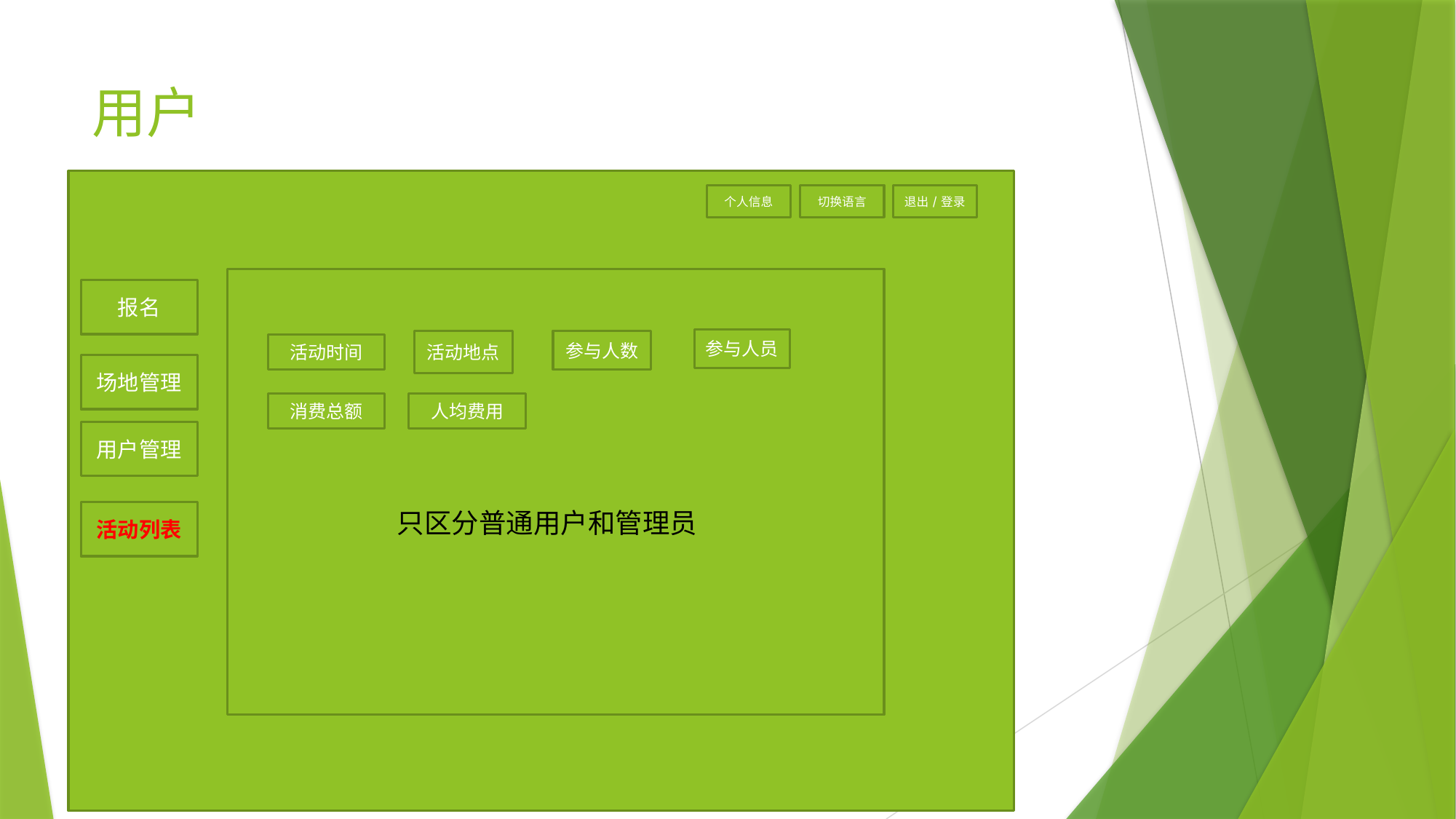

# 用户

个人信息
切换语言
退出/登录

报名
参与人员
参与人数
活动地点
活动时间
场地管理
消费总额
人均费用
用户管理
只区分普通用户和管理员
活动列表